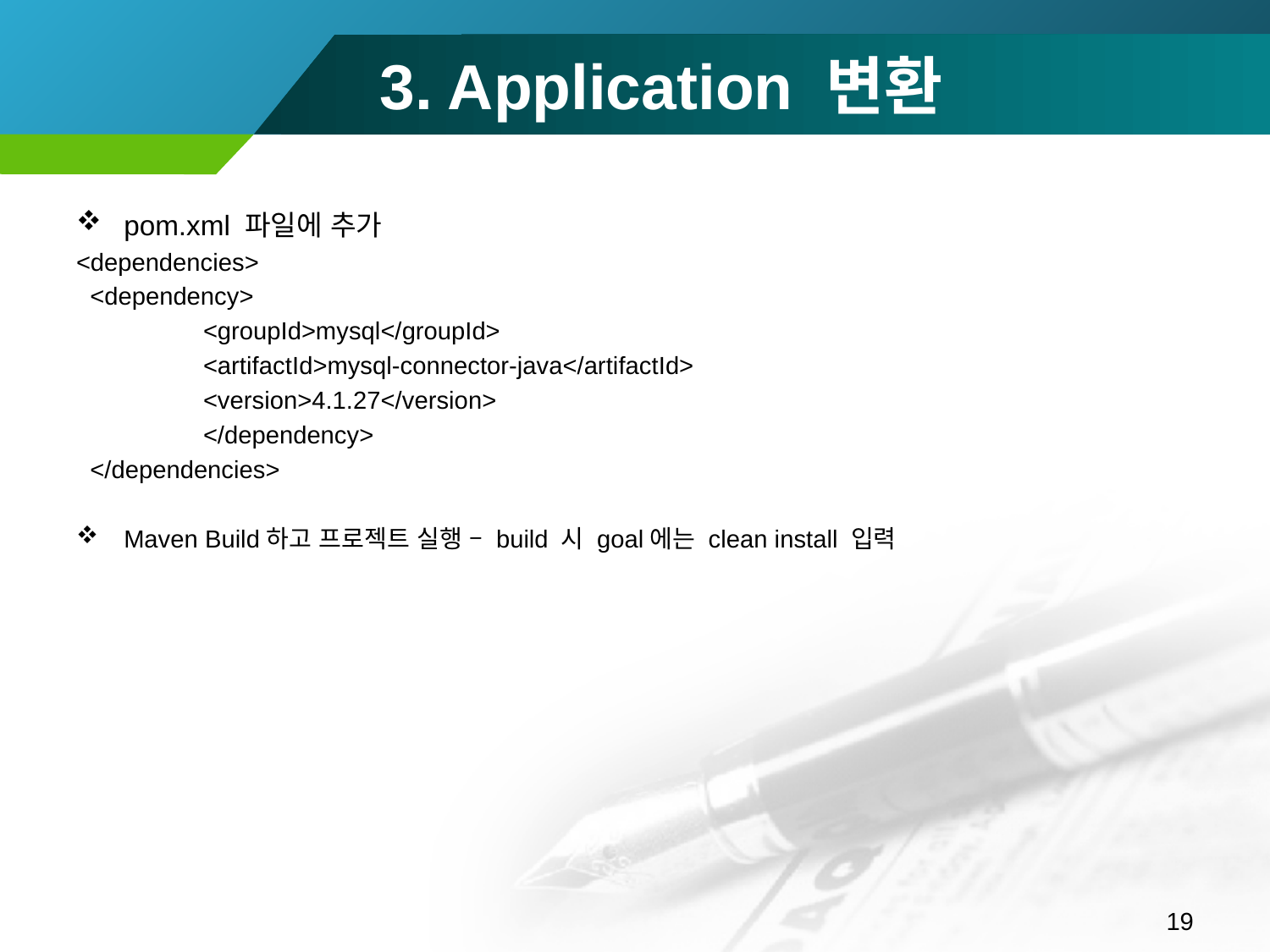

# 3. Application 변환
pom.xml 파일에 추가
<dependencies>
  <dependency>
	<groupId>mysql</groupId>
	<artifactId>mysql-connector-java</artifactId>
	<version>4.1.27</version>
	</dependency>
  </dependencies>

Maven Build하고 프로젝트 실행 – build 시 goal에는 clean install 입력
19